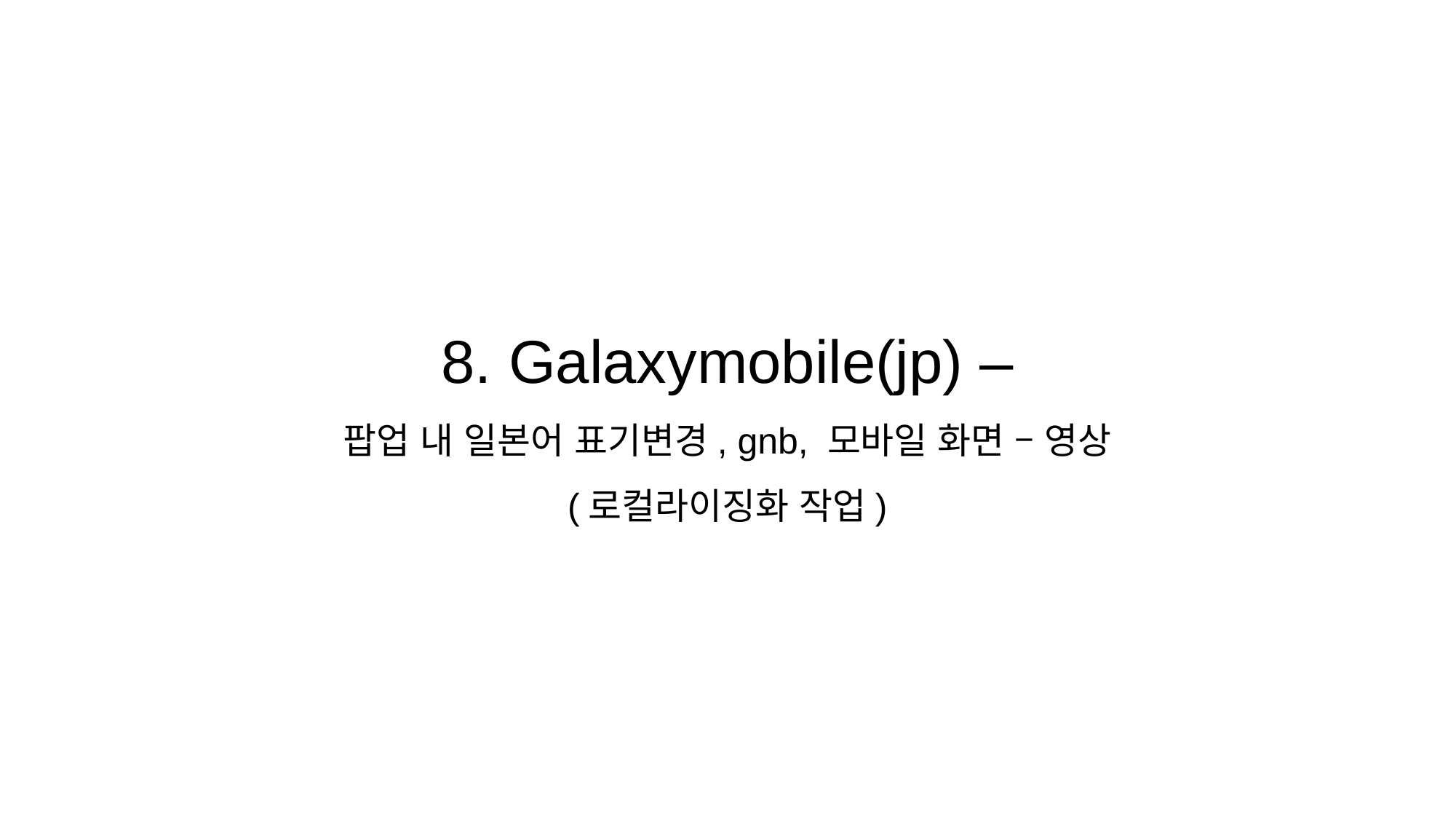

8. Galaxymobile(jp) –
팝업 내 일본어 표기변경, gnb, 모바일 화면 – 영상
(로컬라이징화 작업)